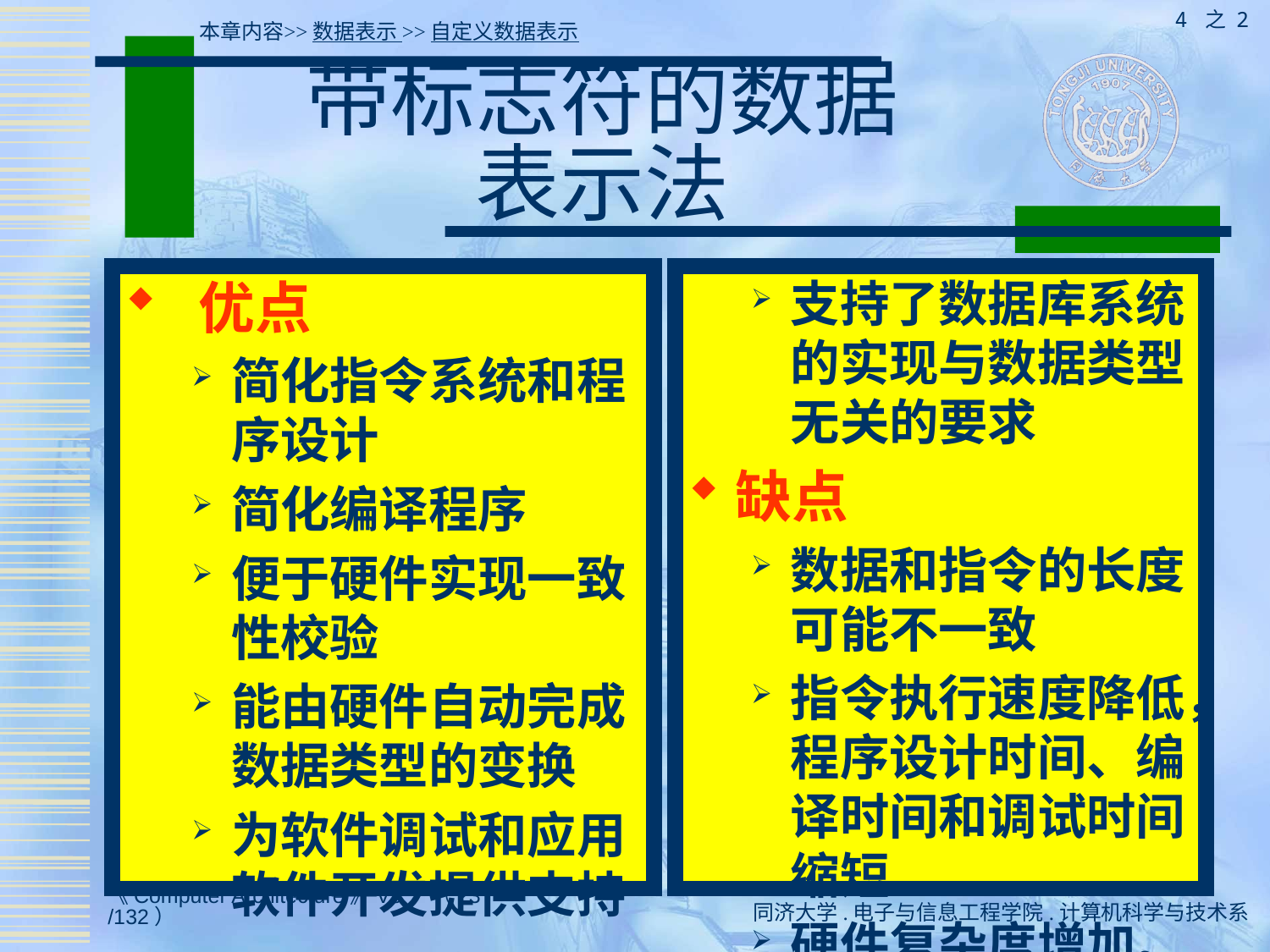

4 之 2
本章内容>>数据表示 >>自定义数据表示
# 带标志符的数据 表示法
  优点
简化指令系统和程序设计
简化编译程序
便于硬件实现一致性校验
能由硬件自动完成数据类型的变换
为软件调试和应用软件开发提供支持
支持了数据库系统的实现与数据类型无关的要求
缺点
数据和指令的长度可能不一致
指令执行速度降低，程序设计时间、编译时间和调试时间缩短
硬件复杂度增加。